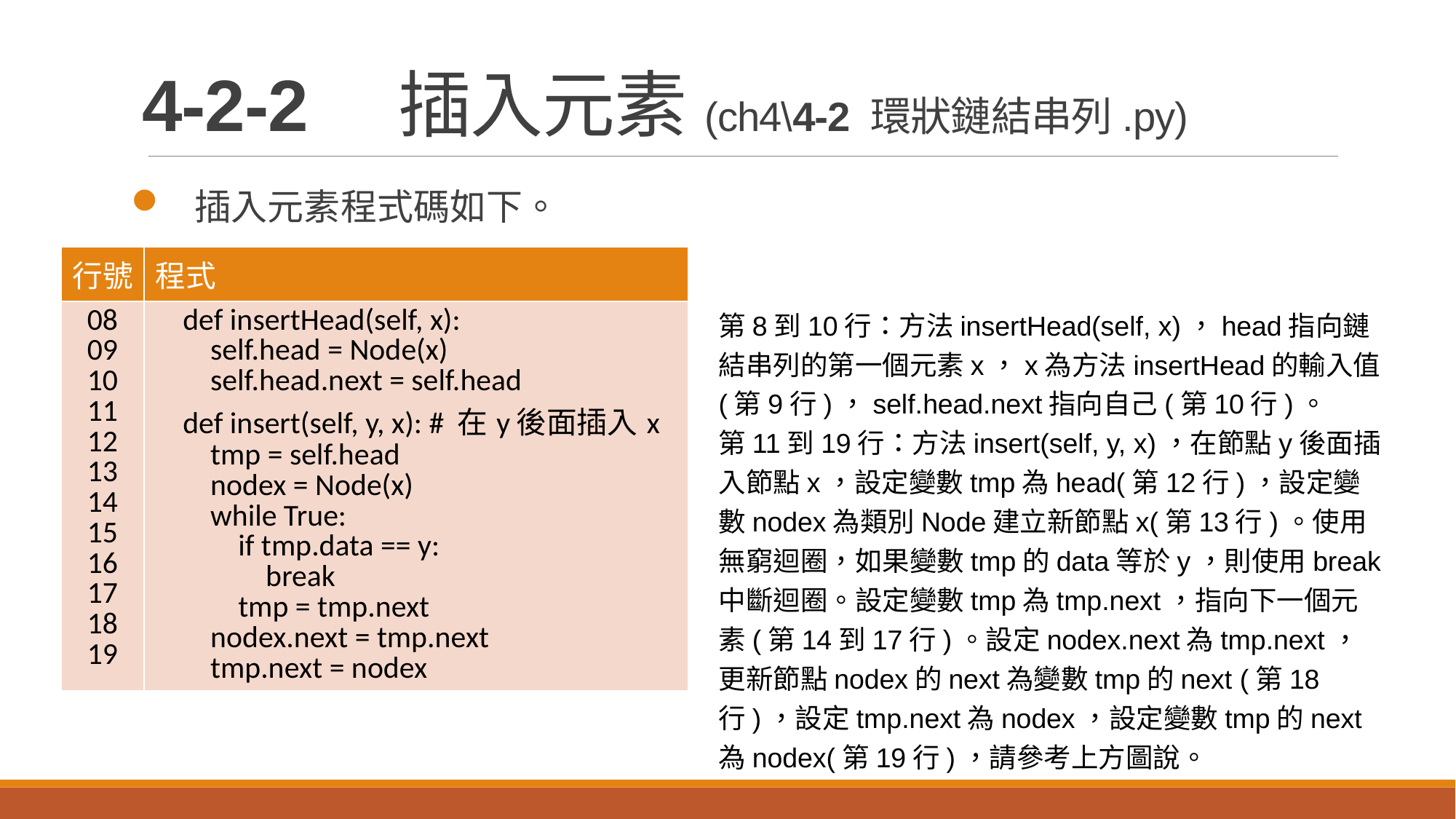

# 4-2-2　插入元素(ch4\4-2 環狀鏈結串列.py)
插入元素程式碼如下。

| 行號 | 程式 |
| --- | --- |
| 08 09 10 11 12 13 14 15 16 17 18 19 | def insertHead(self, x): self.head = Node(x) self.head.next = self.head def insert(self, y, x): # 在y後面插入x tmp = self.head nodex = Node(x) while True: if tmp.data == y: break tmp = tmp.next nodex.next = tmp.next tmp.next = nodex |
第8到10行：方法insertHead(self, x)，head指向鏈結串列的第一個元素x，x為方法insertHead的輸入值(第9行)，self.head.next指向自己(第10行)。
第11到19行：方法insert(self, y, x)，在節點y後面插入節點x，設定變數tmp為head(第12行)，設定變數nodex為類別Node建立新節點x(第13行)。使用無窮迴圈，如果變數tmp的data等於y，則使用break中斷迴圈。設定變數tmp為tmp.next，指向下一個元素(第14到17行)。設定nodex.next為tmp.next，更新節點nodex的next為變數tmp的next (第18行)，設定tmp.next為nodex，設定變數tmp的next為nodex(第19行)，請參考上方圖說。